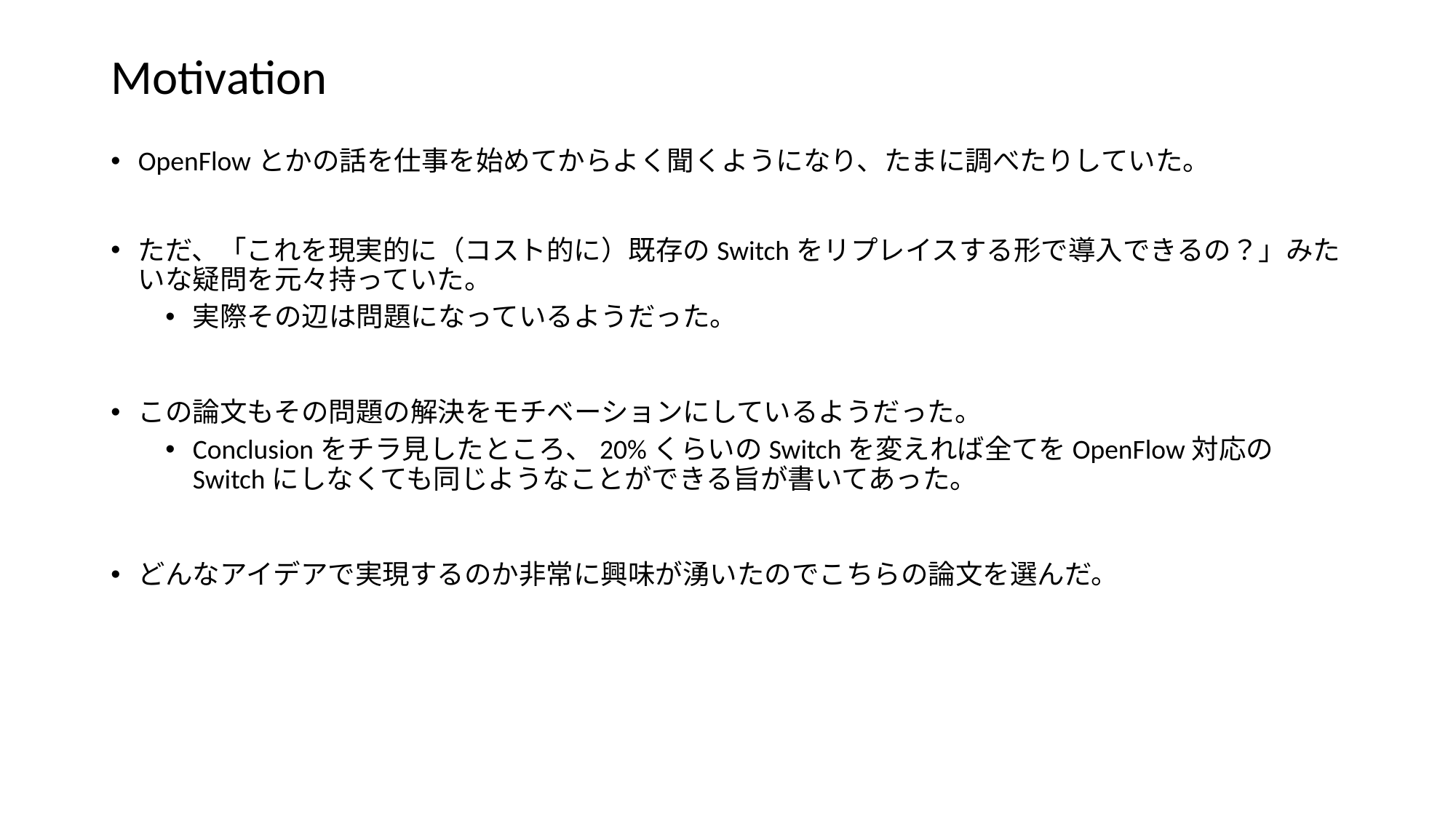

# Motivation
OpenFlowとかの話を仕事を始めてからよく聞くようになり、たまに調べたりしていた。

ただ、「これを現実的に（コスト的に）既存のSwitchをリプレイスする形で導入できるの？」みたいな疑問を元々持っていた。
実際その辺は問題になっているようだった。

この論文もその問題の解決をモチベーションにしているようだった。
Conclusionをチラ見したところ、20%くらいのSwitchを変えれば全てをOpenFlow対応のSwitchにしなくても同じようなことができる旨が書いてあった。

どんなアイデアで実現するのか非常に興味が湧いたのでこちらの論文を選んだ。